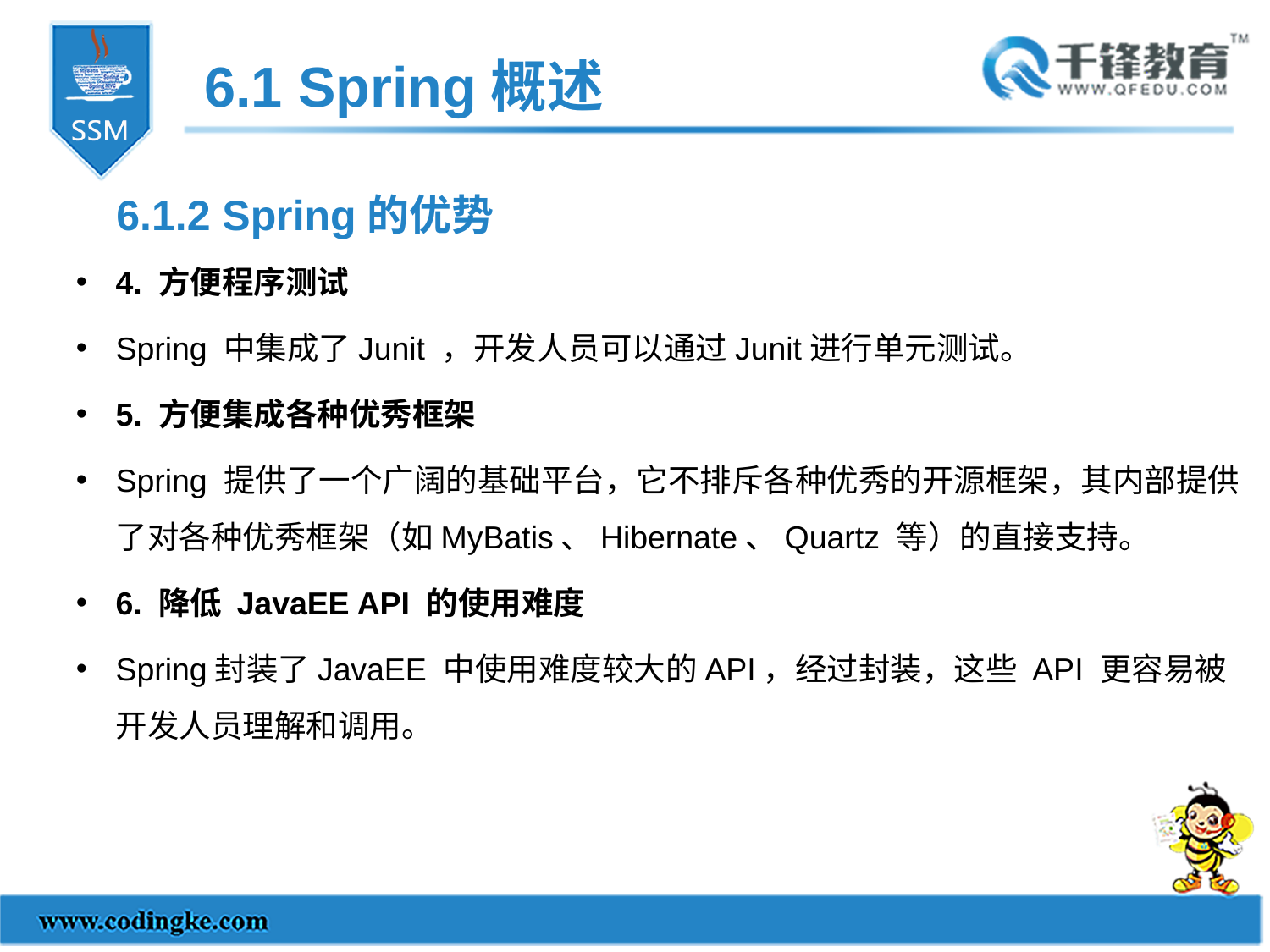

6.1 Spring概述
6.1.2 Spring的优势
4. 方便程序测试
Spring 中集成了Junit ，开发人员可以通过Junit进行单元测试。
5. 方便集成各种优秀框架
Spring 提供了一个广阔的基础平台，它不排斥各种优秀的开源框架，其内部提供了对各种优秀框架（如MyBatis、Hibernate、Quartz 等）的直接支持。
6. 降低 JavaEE API 的使用难度
Spring封装了JavaEE 中使用难度较大的API，经过封装，这些 API 更容易被开发人员理解和调用。